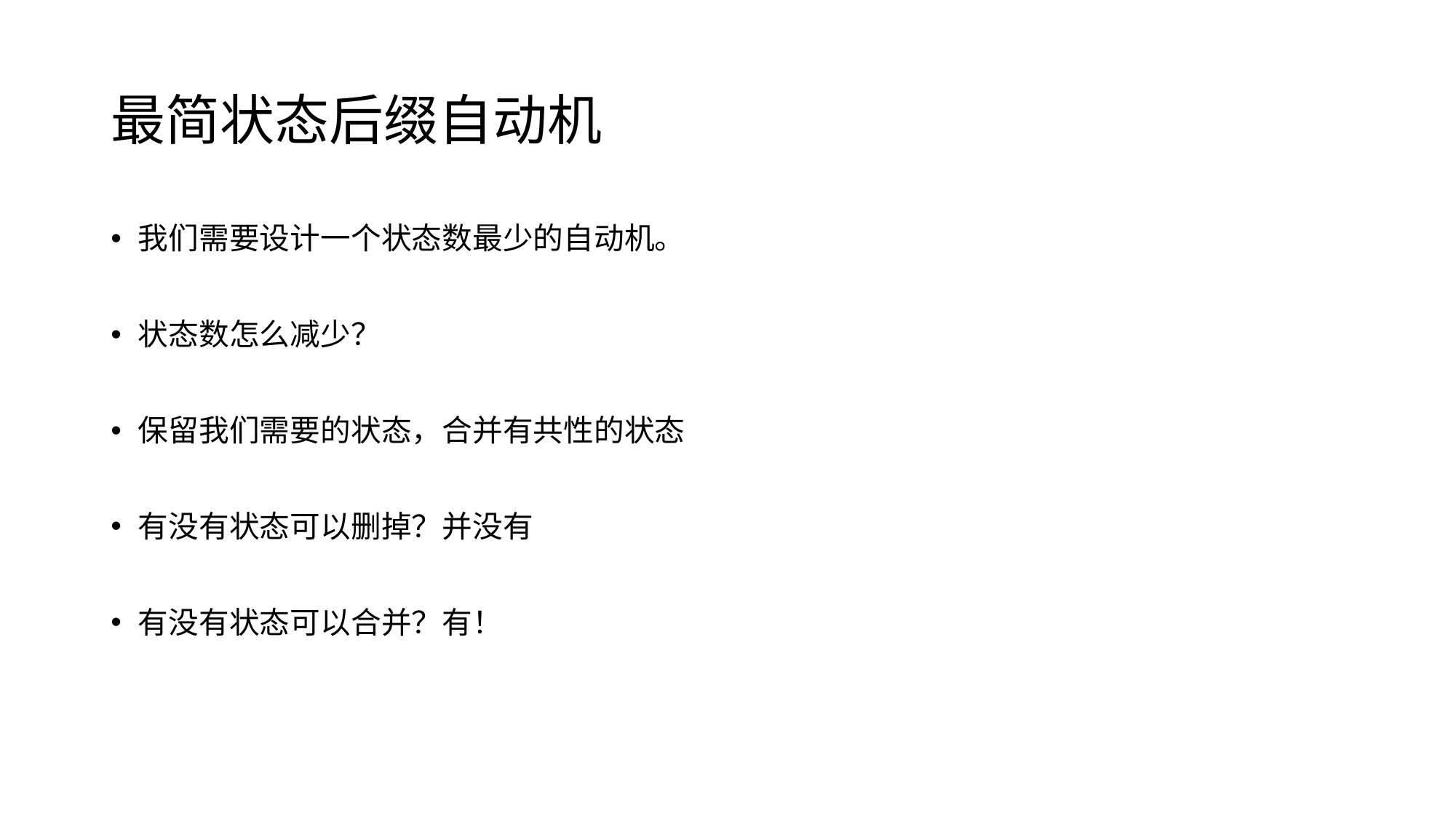

# 最简状态后缀自动机
我们需要设计一个状态数最少的自动机。

状态数怎么减少？

保留我们需要的状态，合并有共性的状态

有没有状态可以删掉？并没有

有没有状态可以合并？有！